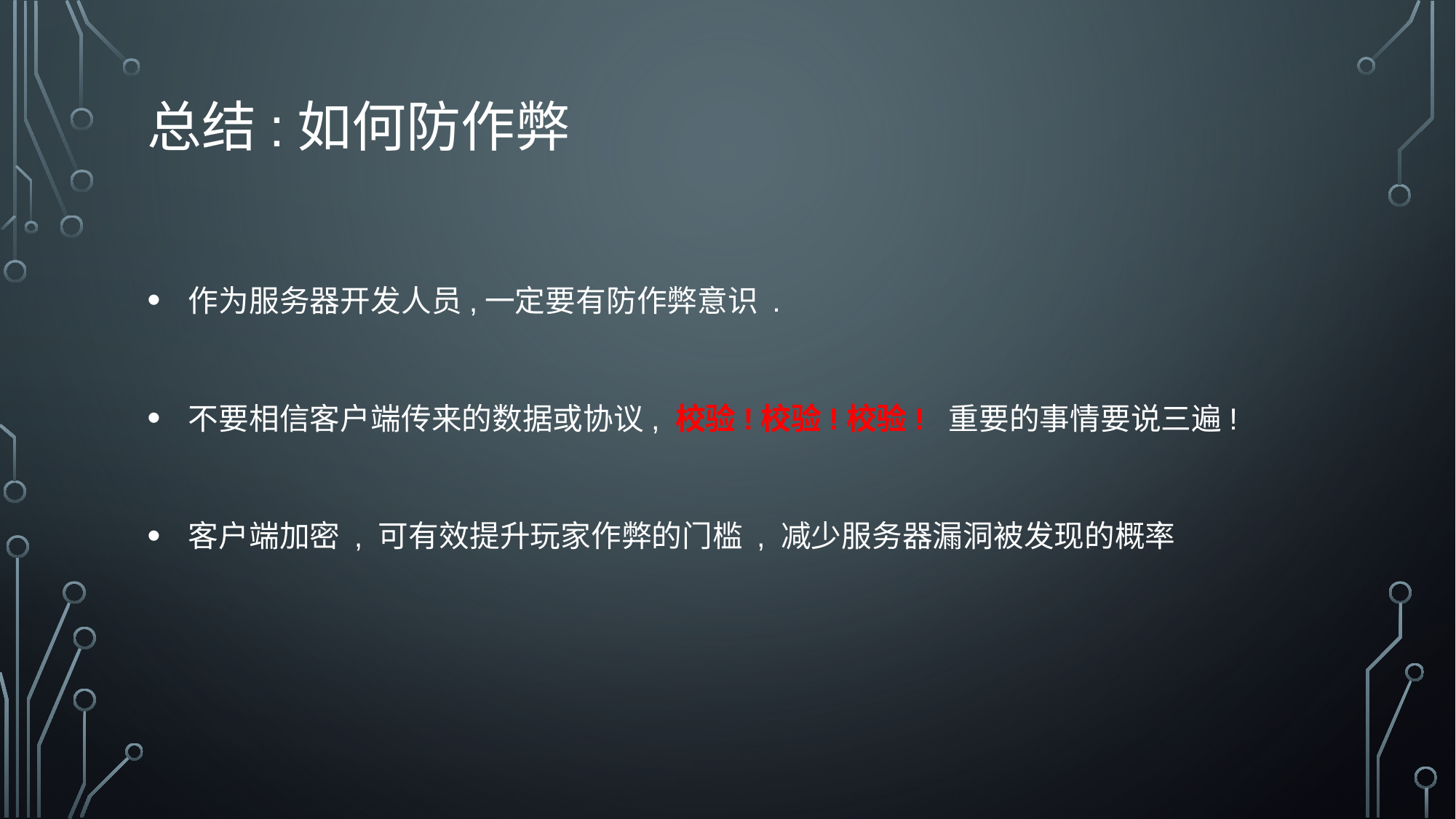

# 总结:如何防作弊
 作为服务器开发人员,一定要有防作弊意识 .

 不要相信客户端传来的数据或协议, 校验!校验!校验!  重要的事情要说三遍!

 客户端加密 , 可有效提升玩家作弊的门槛 , 减少服务器漏洞被发现的概率